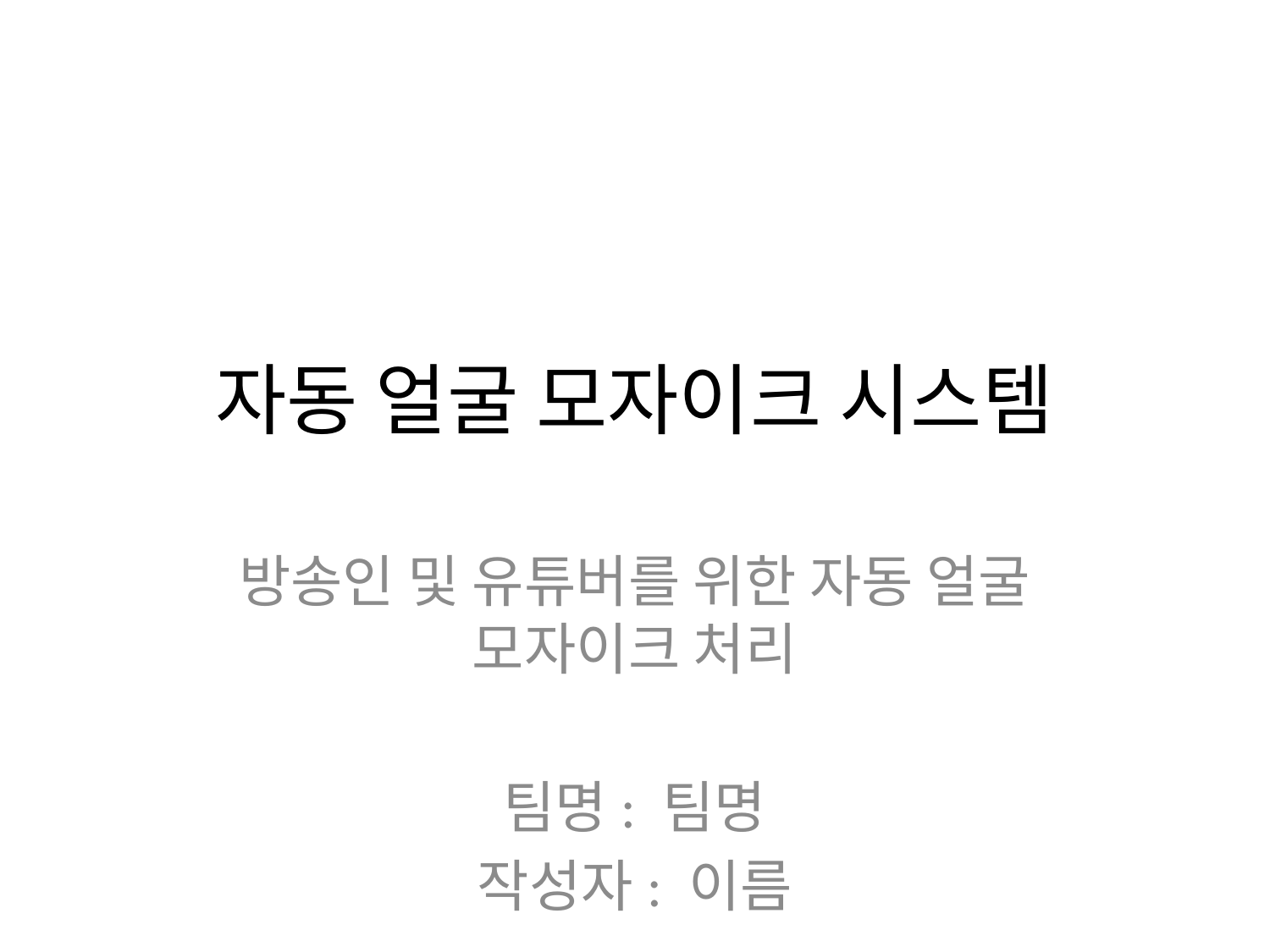

# 자동 얼굴 모자이크 시스템
방송인 및 유튜버를 위한 자동 얼굴 모자이크 처리

팀명: 팀명
작성자: 이름